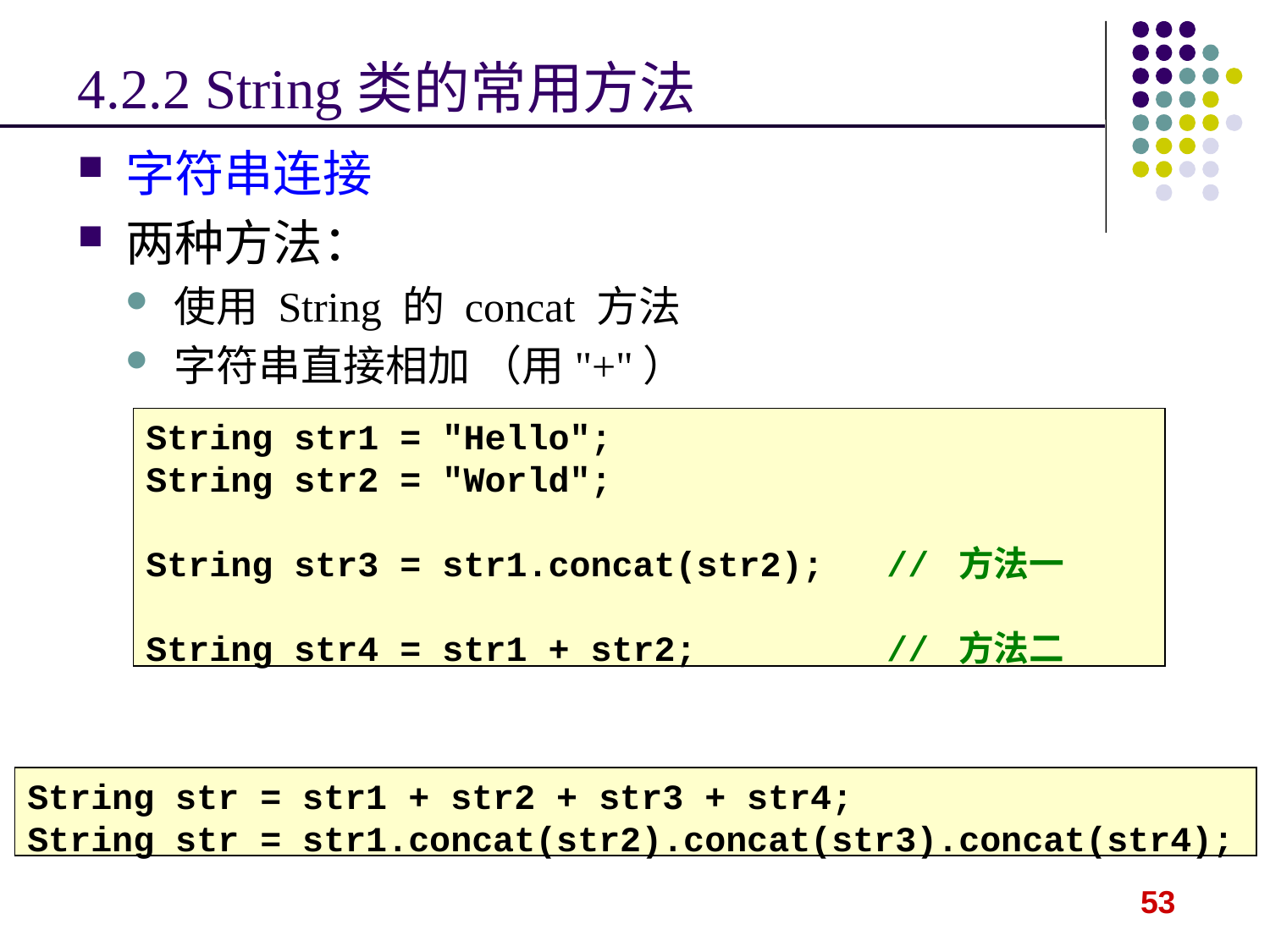

4.2.2 String类的常用方法
字符串连接
两种方法：
使用 String 的 concat 方法
字符串直接相加 （用"+"）

多个字符串相加，支持连写：
String str1 = "Hello";
String str2 = "World";

String str3 = str1.concat(str2);   // 方法一

String str4 = str1 + str2;         // 方法二
String str = str1 + str2 + str3 + str4;
String str = str1.concat(str2).concat(str3).concat(str4);